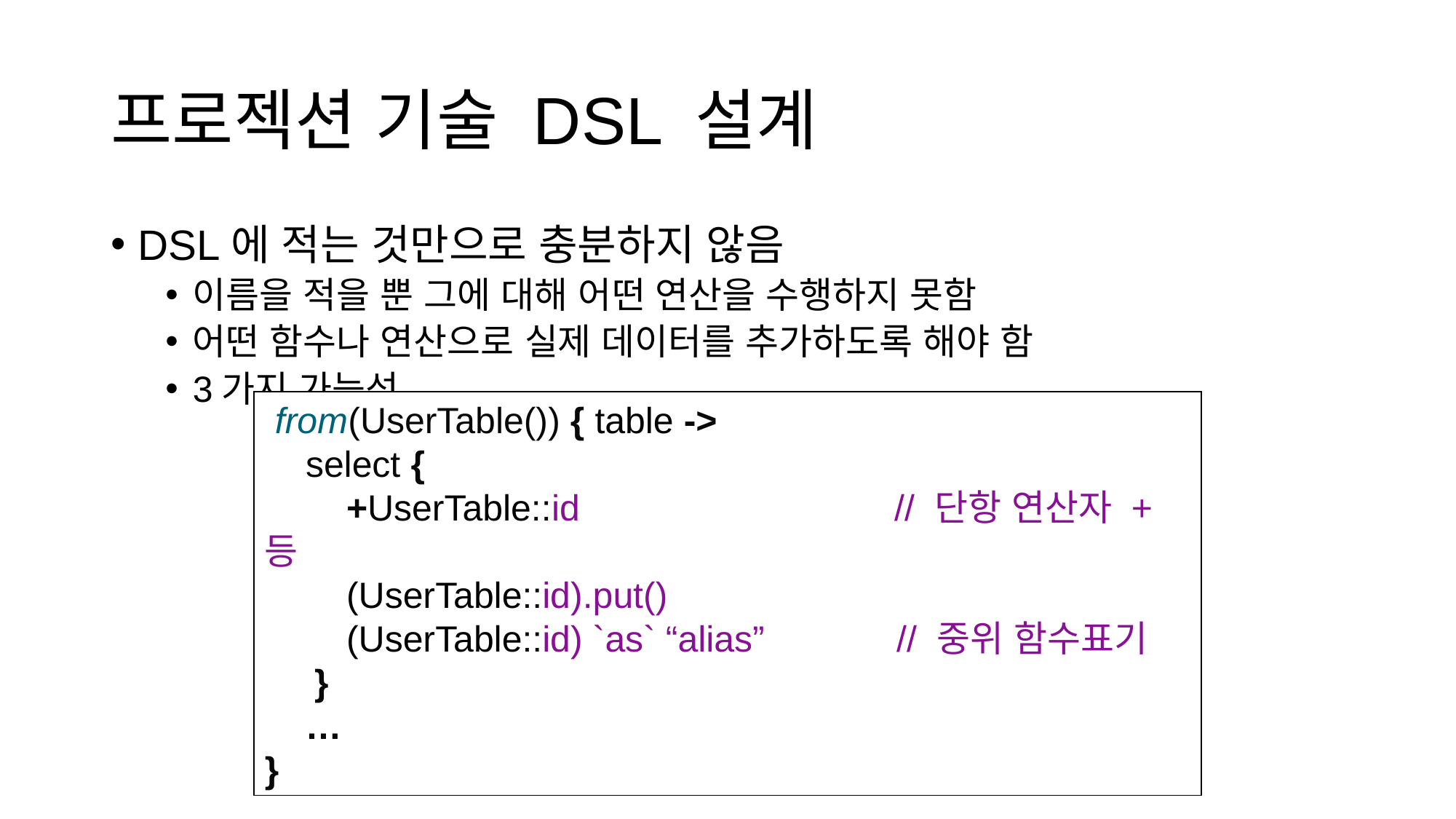

# 프로젝션 기술 DSL 설계
DSL에 적는 것만으로 충분하지 않음
이름을 적을 뿐 그에 대해 어떤 연산을 수행하지 못함
어떤 함수나 연산으로 실제 데이터를 추가하도록 해야 함
3가지 가능성

 from(UserTable()) { table ->
    select {
        +UserTable::id                               // 단항 연산자 + 등
        (UserTable::id).put()
        (UserTable::id) `as` “alias”             // 중위 함수표기
    }
    …
}